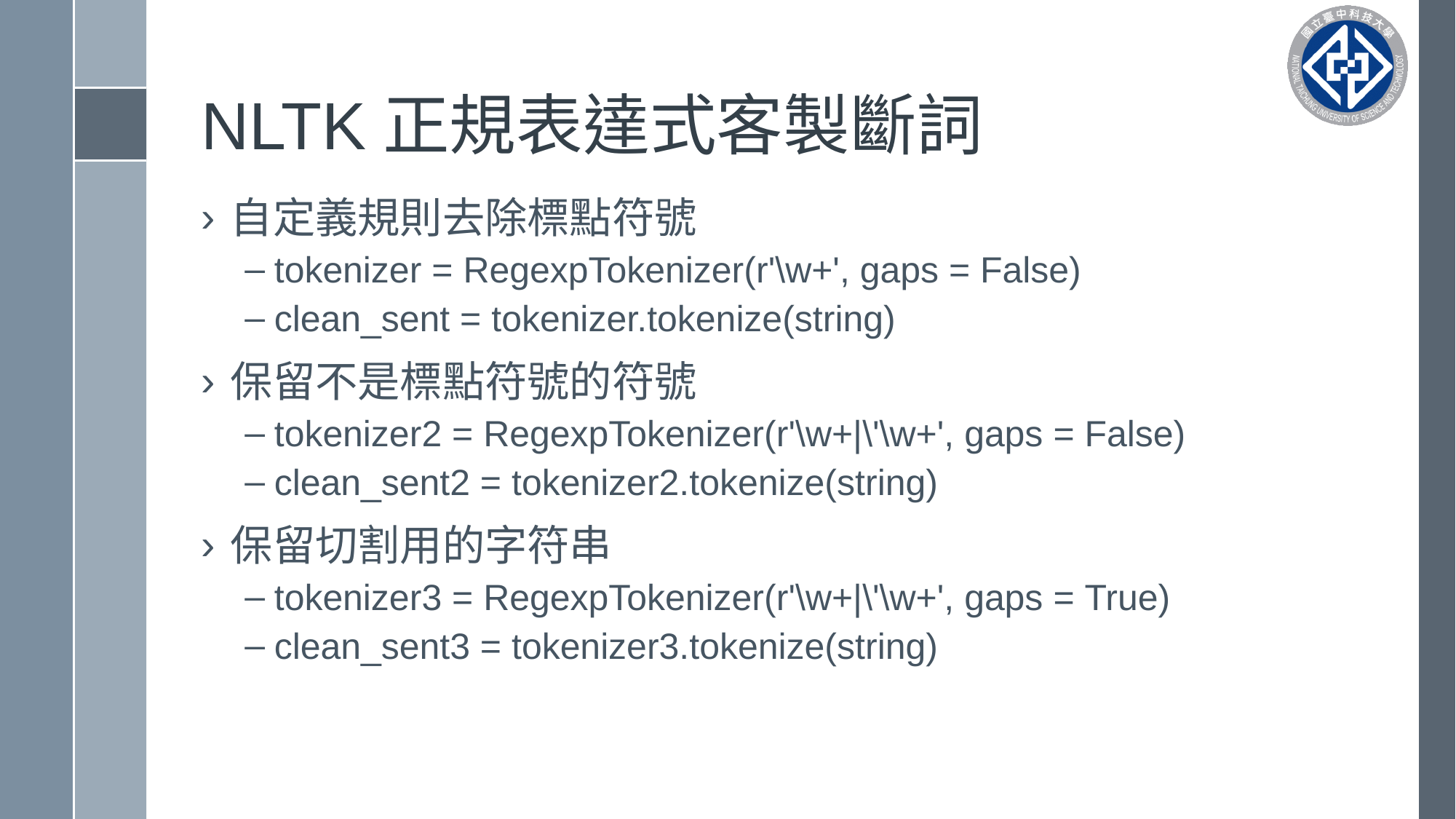

# NLTK正規表達式客製斷詞
自定義規則去除標點符號
tokenizer = RegexpTokenizer(r'\w+', gaps = False)
clean_sent = tokenizer.tokenize(string)
保留不是標點符號的符號
tokenizer2 = RegexpTokenizer(r'\w+|\'\w+', gaps = False)
clean_sent2 = tokenizer2.tokenize(string)
保留切割用的字符串
tokenizer3 = RegexpTokenizer(r'\w+|\'\w+', gaps = True)
clean_sent3 = tokenizer3.tokenize(string)